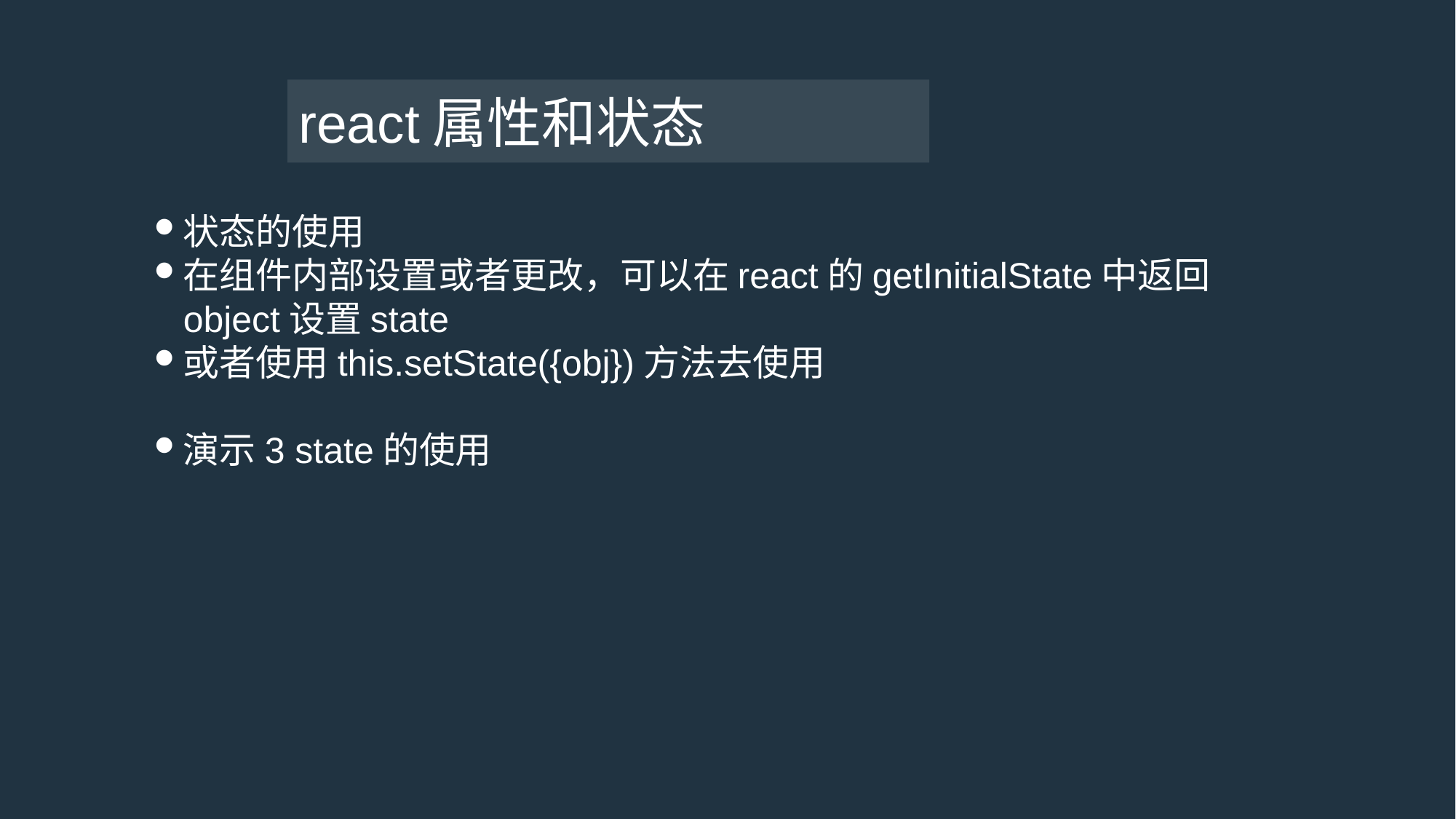

# react属性和状态
状态的使用
在组件内部设置或者更改，可以在react的getInitialState中返回object设置state
或者使用this.setState({obj})方法去使用

演示3 state的使用